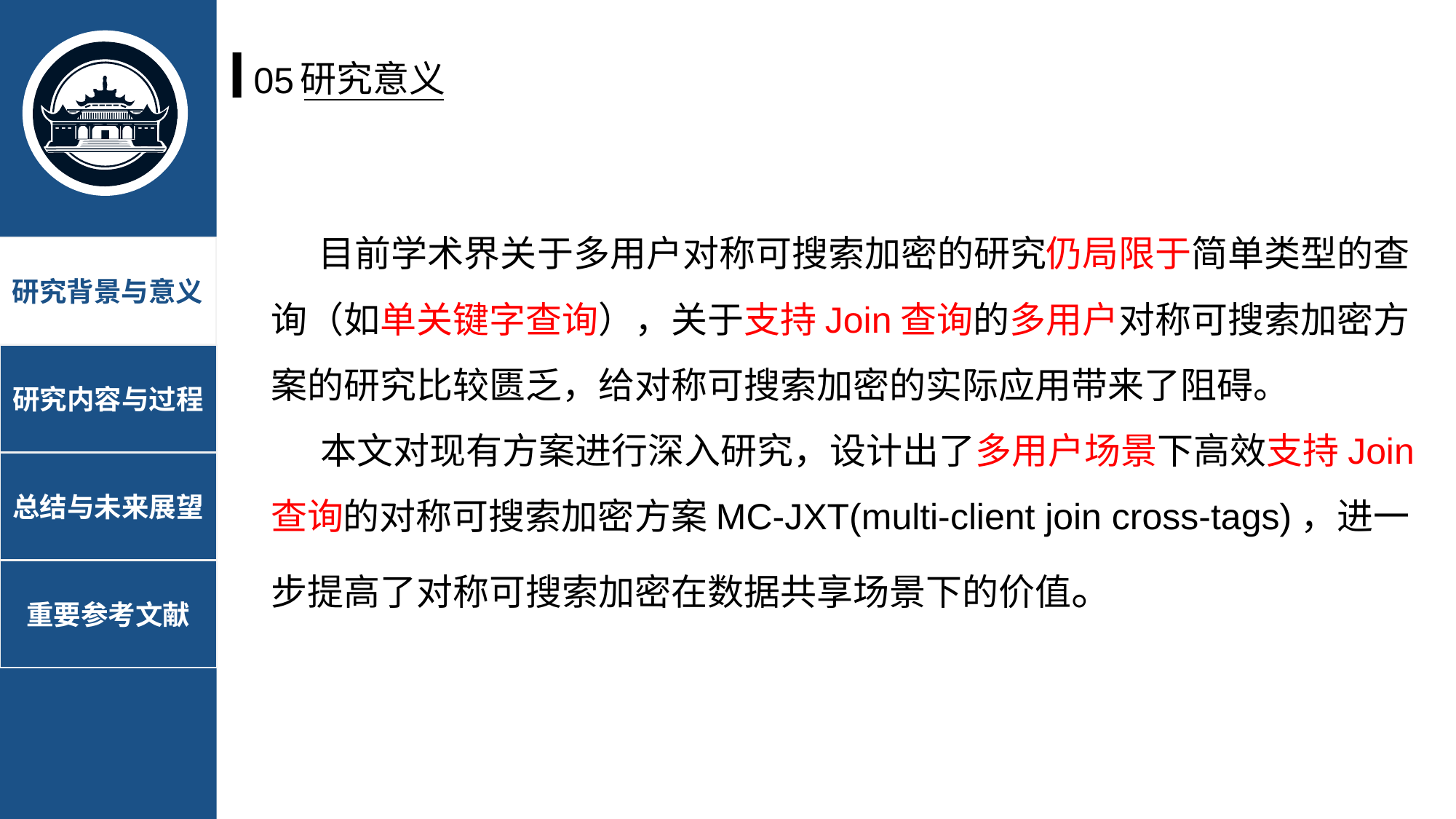

研究意义

05

    目前学术界关于多用户对称可搜索加密的研究仍局限于简单类型的查询（如单关键字查询），关于支持Join查询的多用户对称可搜索加密方案的研究比较匮乏，给对称可搜索加密的实际应用带来了阻碍。
     本文对现有方案进行深入研究，设计出了多用户场景下高效支持Join查询的对称可搜索加密方案MC-JXT(multi-client join cross-tags)，进一步提高了对称可搜索加密在数据共享场景下的价值。
研究背景与意义
研究内容与过程
总结与未来展望
重要参考文献